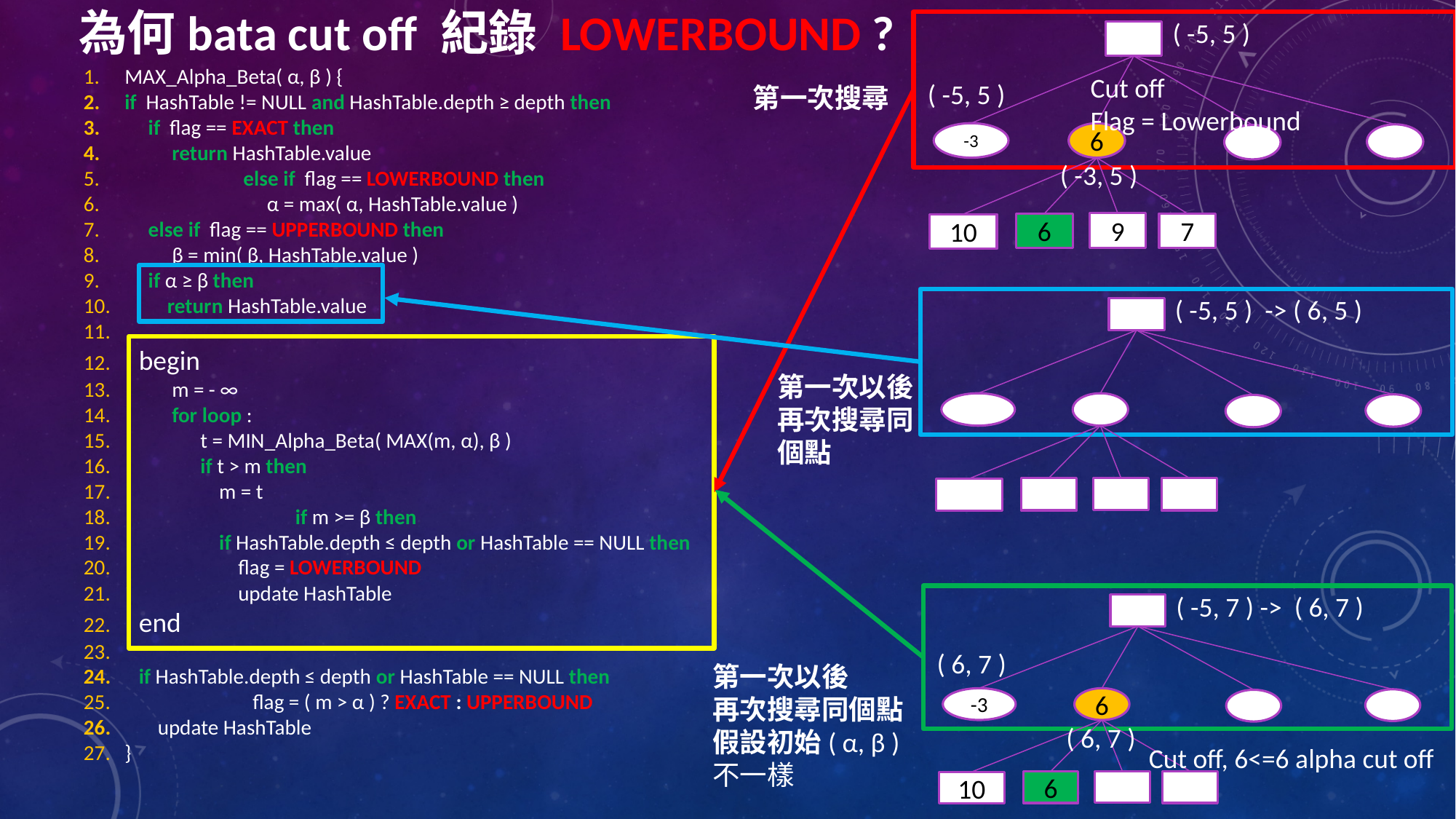

為何bata cut off 紀錄 LOWERBOUND ?
( -5, 5 )

-3
6

9
6
7
10
Cut off
Flag = Lowerbound
( -5, 5 )
( -3, 5 )
MAX_Alpha_Beta( α, β ) {
if  HashTable != NULL and HashTable.depth ≥ depth then
     if  flag == EXACT then
          return HashTable.value
 	  else if  flag == LOWERBOUND then
	       α = max( α, HashTable.value )
     else if  flag == UPPERBOUND then
          β = min( β, HashTable.value )
     if α ≥ β then
         return HashTable.value

   begin
          m = - ∞
          for loop :
                t = MIN_Alpha_Beta( MAX(m, α), β )
                if t > m then
                    m = t
	             if m >= β then
                    if HashTable.depth ≤ depth or HashTable == NULL then
                        flag = LOWERBOUND
                        update HashTable
   end

   if HashTable.depth ≤ depth or HashTable == NULL then
 	    flag = ( m > α ) ? EXACT : UPPERBOUND
       update HashTable
}
第一次搜尋

( -5, 5 )  -> ( 6, 5 )

第一次以後
再次搜尋同個點
( -5, 7 ) ->  ( 6, 7 )

-3
6

6

10
( 6, 7 )
( 6, 7 )
第一次以後
再次搜尋同個點
假設初始( α, β )不一樣
Cut off, 6<=6 alpha cut off